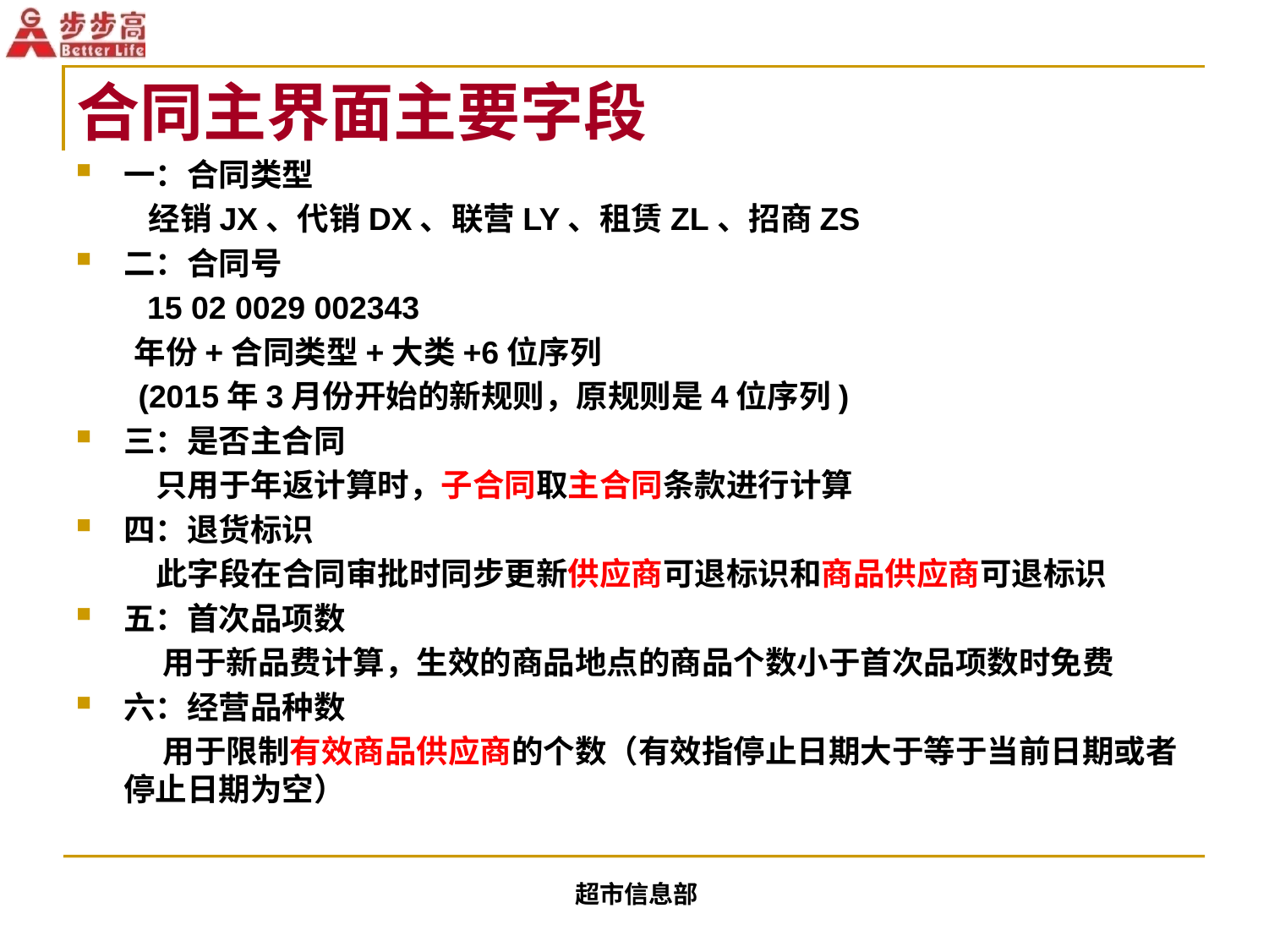

# 合同主界面主要字段
一：合同类型
         经销JX、代销DX、联营LY、租赁ZL、招商ZS
二：合同号
        15 02 0029 002343
       年份+合同类型+大类+6位序列
       (2015年3月份开始的新规则，原规则是4位序列)
三：是否主合同
          只用于年返计算时，子合同取主合同条款进行计算
四：退货标识
          此字段在合同审批时同步更新供应商可退标识和商品供应商可退标识
五：首次品项数
           用于新品费计算，生效的商品地点的商品个数小于首次品项数时免费
六：经营品种数
           用于限制有效商品供应商的个数（有效指停止日期大于等于当前日期或者停止日期为空）